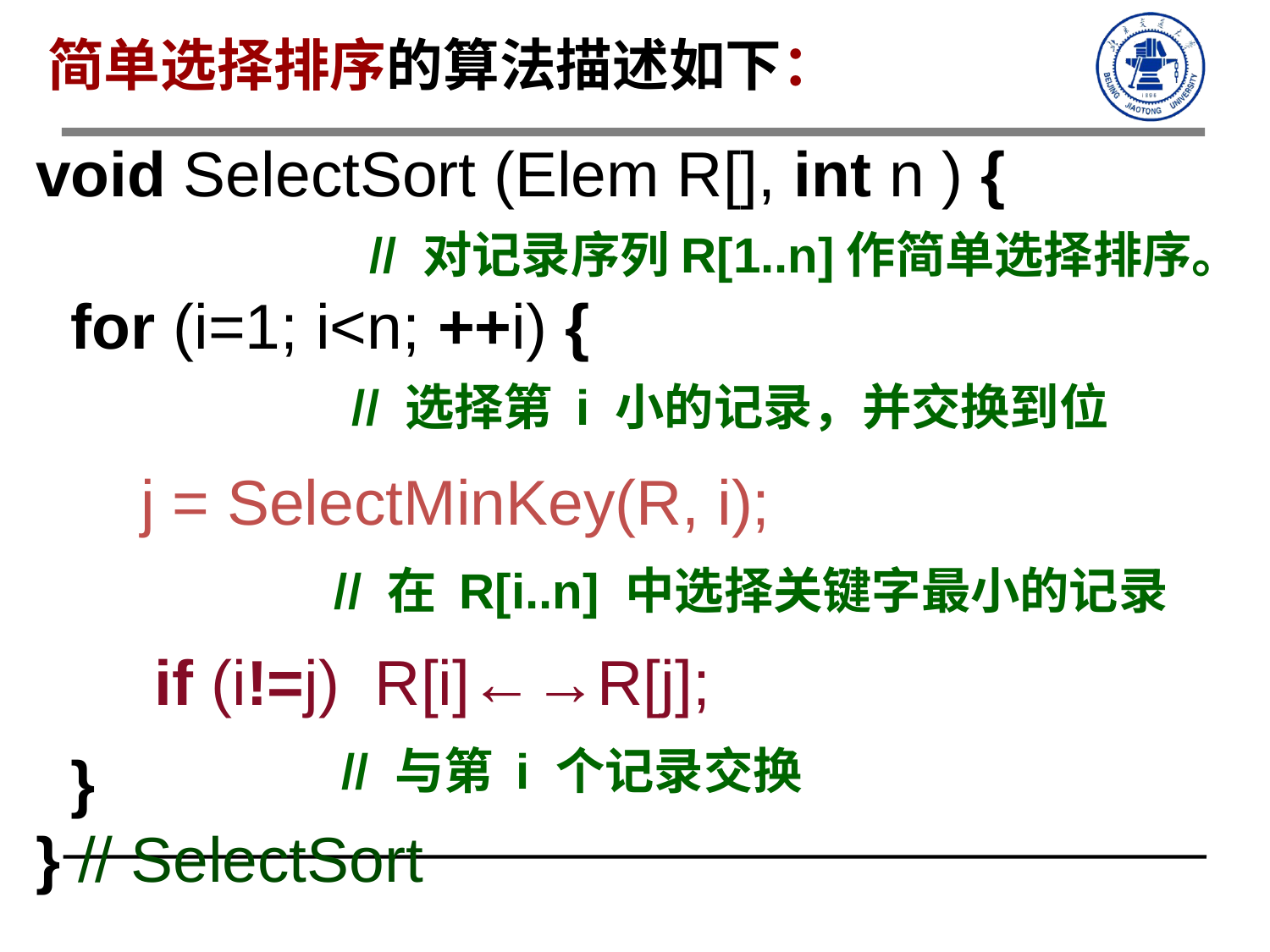

简单选择排序的算法描述如下：
void SelectSort (Elem R[], int n ) {
                   // 对记录序列R[1..n]作简单选择排序。
  for (i=1; i<n; ++i) {
                  // 选择第 i 小的记录，并交换到位

  }
} // SelectSort
j = SelectMinKey(R, i);
           // 在 R[i..n] 中选择关键字最小的记录
if (i!=j)  R[i]←→R[j];
       // 与第 i 个记录交换